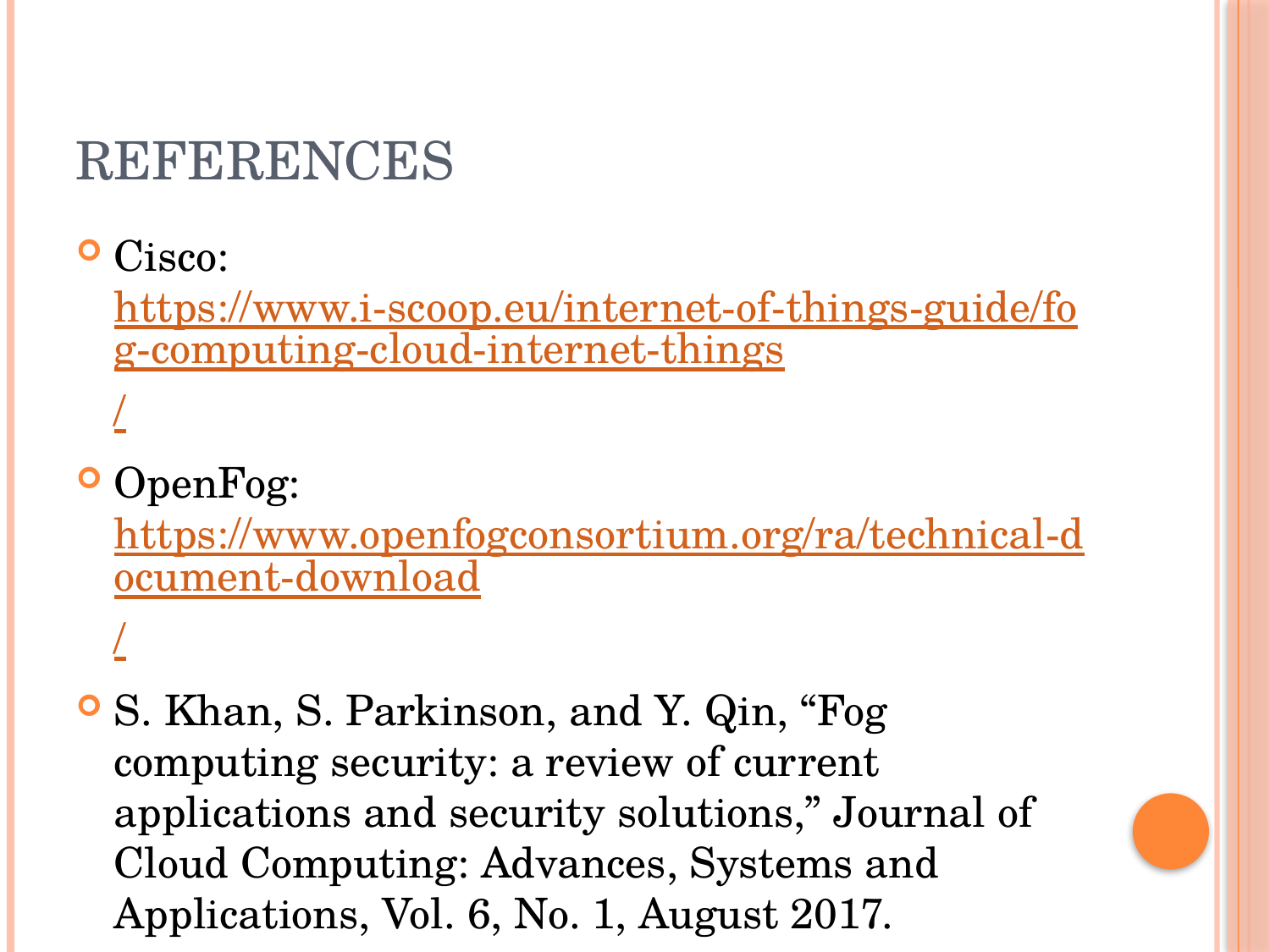

# References
Cisco: https://www.i-scoop.eu/internet-of-things-guide/fog-computing-cloud-internet-things/
OpenFog: https://www.openfogconsortium.org/ra/technical-document-download/
S. Khan, S. Parkinson, and Y. Qin, “Fog computing security: a review of current applications and security solutions,” Journal of Cloud Computing: Advances, Systems and Applications, Vol. 6, No. 1, August 2017.
Read MOST Project Proposal (科技部計劃書)